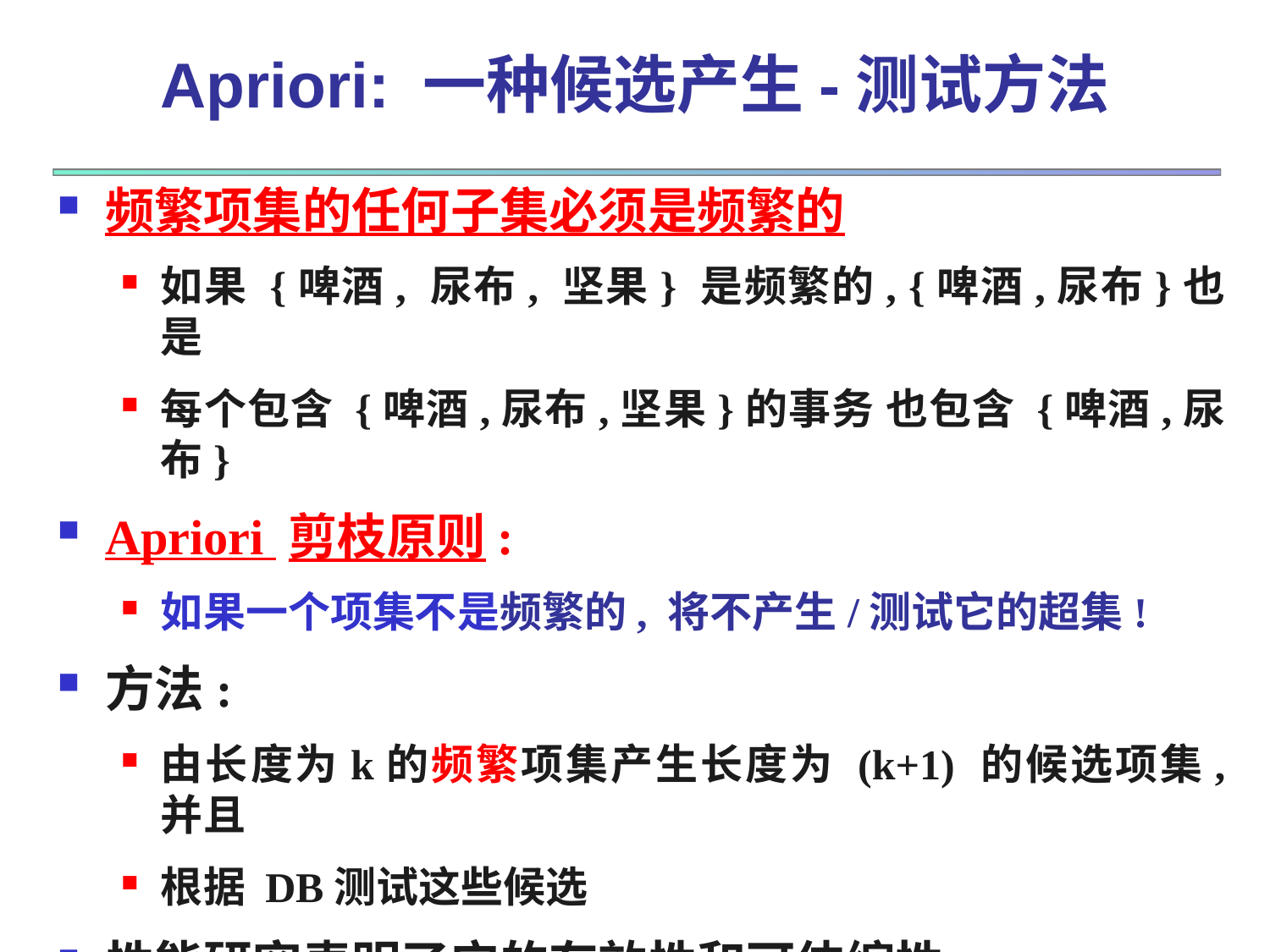

# Apriori: 一种候选产生-测试方法
频繁项集的任何子集必须是频繁的
如果 {啤酒, 尿布, 坚果} 是频繁的, {啤酒,尿布}也是
每个包含 {啤酒,尿布,坚果}的事务 也包含 {啤酒,尿布}
Apriori 剪枝原则:
如果一个项集不是频繁的, 将不产生/测试它的超集!
方法:
由长度为k的频繁项集产生长度为 (k+1) 的候选项集, 并且
根据 DB测试这些候选
性能研究表明了它的有效性和可伸缩性
23